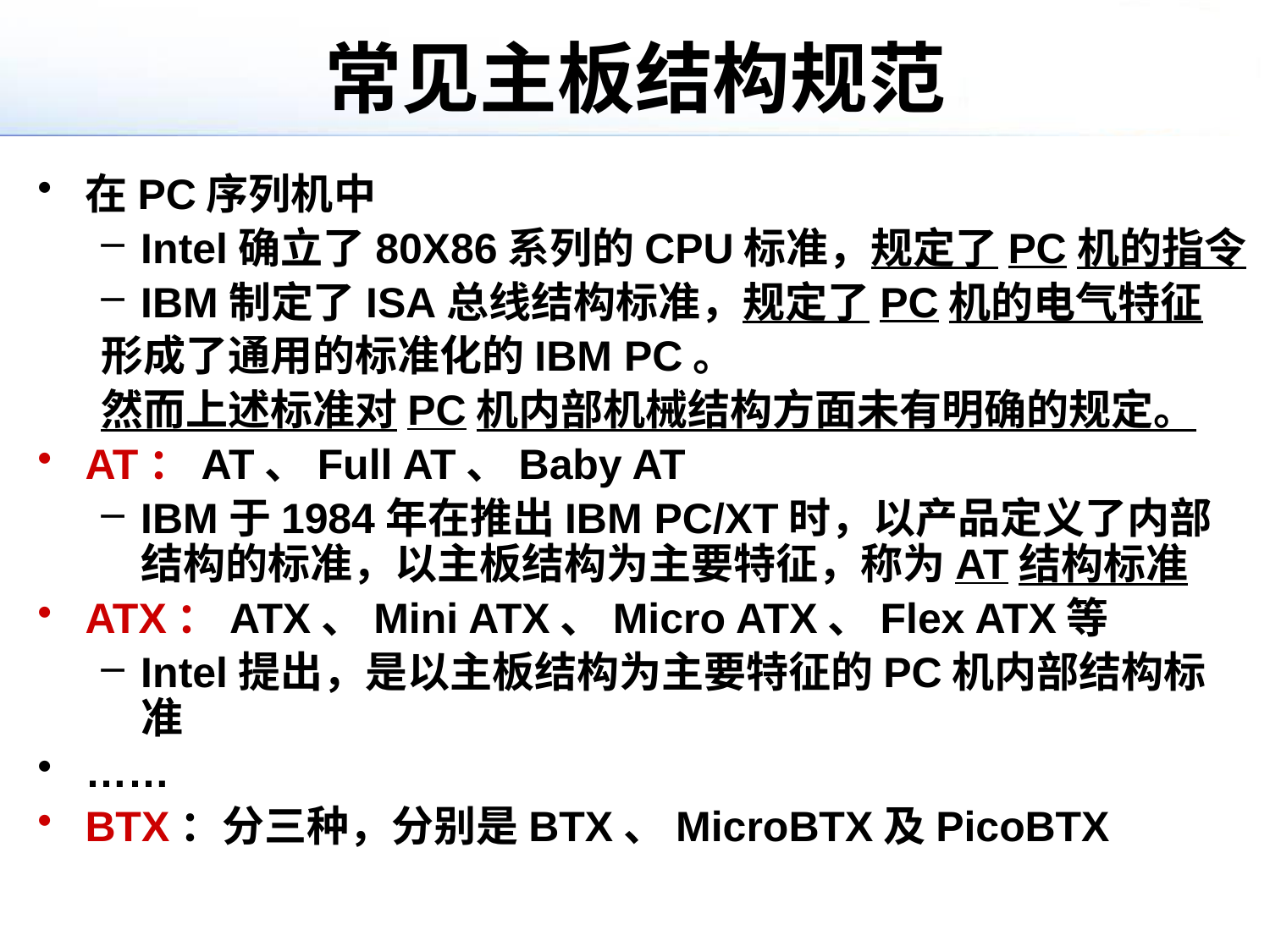

# 常见主板结构规范
在PC序列机中
Intel确立了80X86系列的CPU标准，规定了PC机的指令
IBM制定了ISA总线结构标准，规定了PC机的电气特征
形成了通用的标准化的IBM PC。
然而上述标准对PC机内部机械结构方面未有明确的规定。
AT：AT、Full AT、Baby AT
IBM于1984年在推出IBM PC/XT时，以产品定义了内部结构的标准，以主板结构为主要特征，称为AT结构标准
ATX：ATX、Mini ATX、Micro ATX、Flex ATX等
Intel提出，是以主板结构为主要特征的PC机内部结构标准
……
BTX：分三种，分别是BTX、MicroBTX及PicoBTX